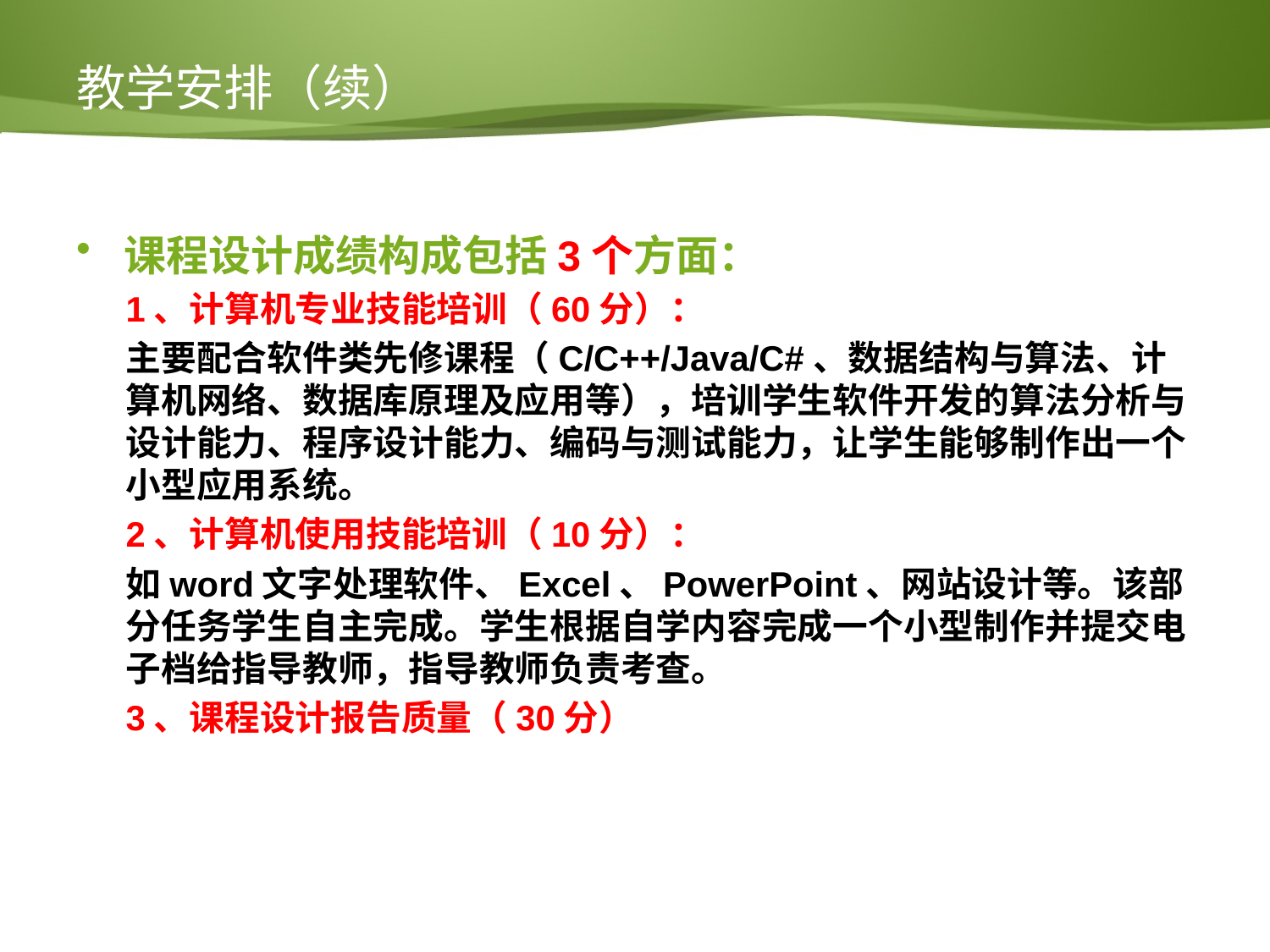

教学安排（续）
课程设计成绩构成包括3个方面：
1、计算机专业技能培训（60分）：
主要配合软件类先修课程（C/C++/Java/C#、数据结构与算法、计算机网络、数据库原理及应用等），培训学生软件开发的算法分析与设计能力、程序设计能力、编码与测试能力，让学生能够制作出一个小型应用系统。
2、计算机使用技能培训（10分）：
如word文字处理软件、Excel、PowerPoint、网站设计等。该部分任务学生自主完成。学生根据自学内容完成一个小型制作并提交电子档给指导教师，指导教师负责考查。
3、课程设计报告质量（30分）